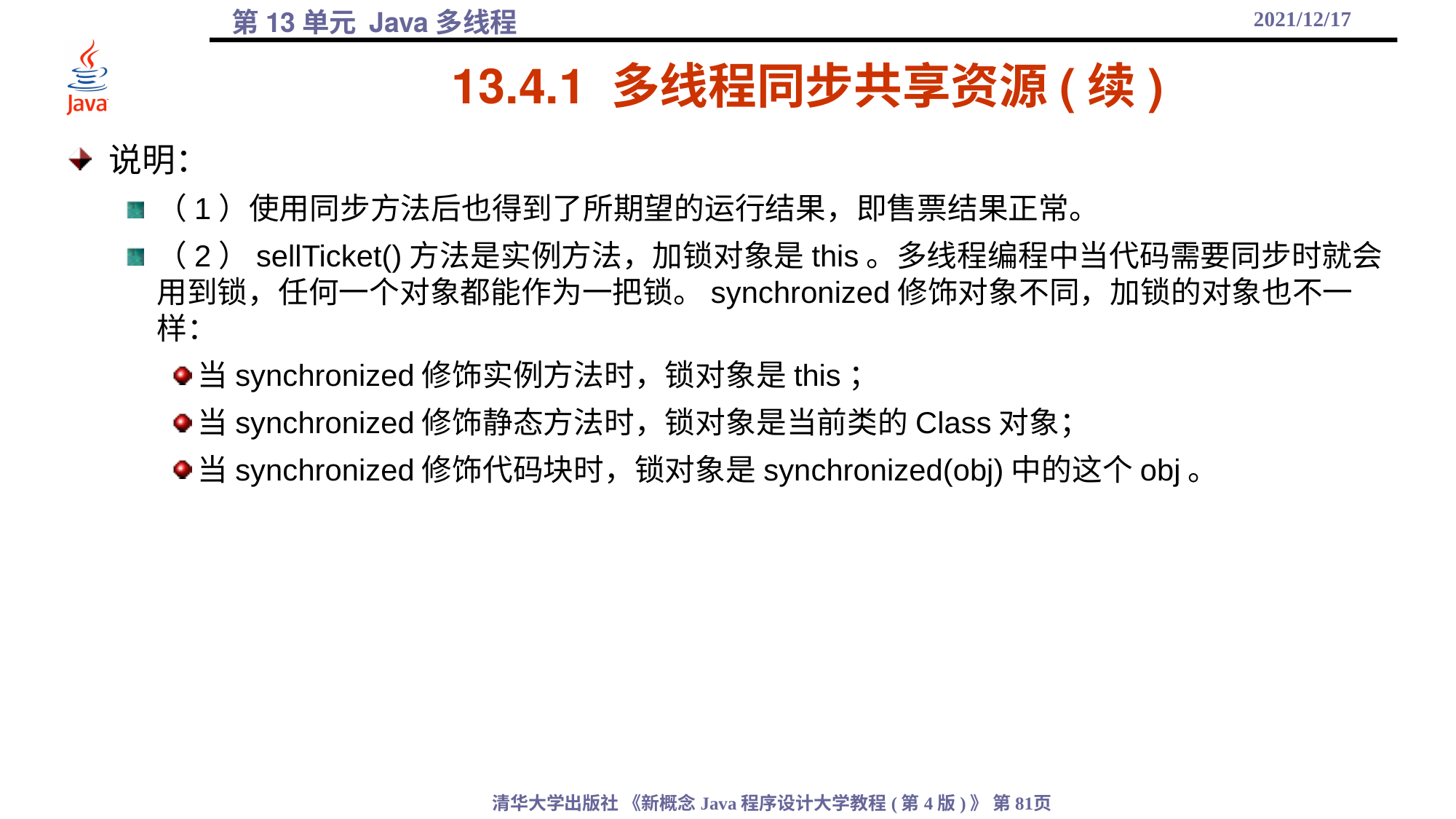

2021/12/17
# 13.4.1 多线程同步共享资源(续)
说明：
（1）使用同步方法后也得到了所期望的运行结果，即售票结果正常。
（2）sellTicket()方法是实例方法，加锁对象是this。多线程编程中当代码需要同步时就会用到锁，任何一个对象都能作为一把锁。synchronized修饰对象不同，加锁的对象也不一样：
当synchronized修饰实例方法时，锁对象是this；
当synchronized修饰静态方法时，锁对象是当前类的Class对象；
当synchronized修饰代码块时，锁对象是synchronized(obj)中的这个obj。